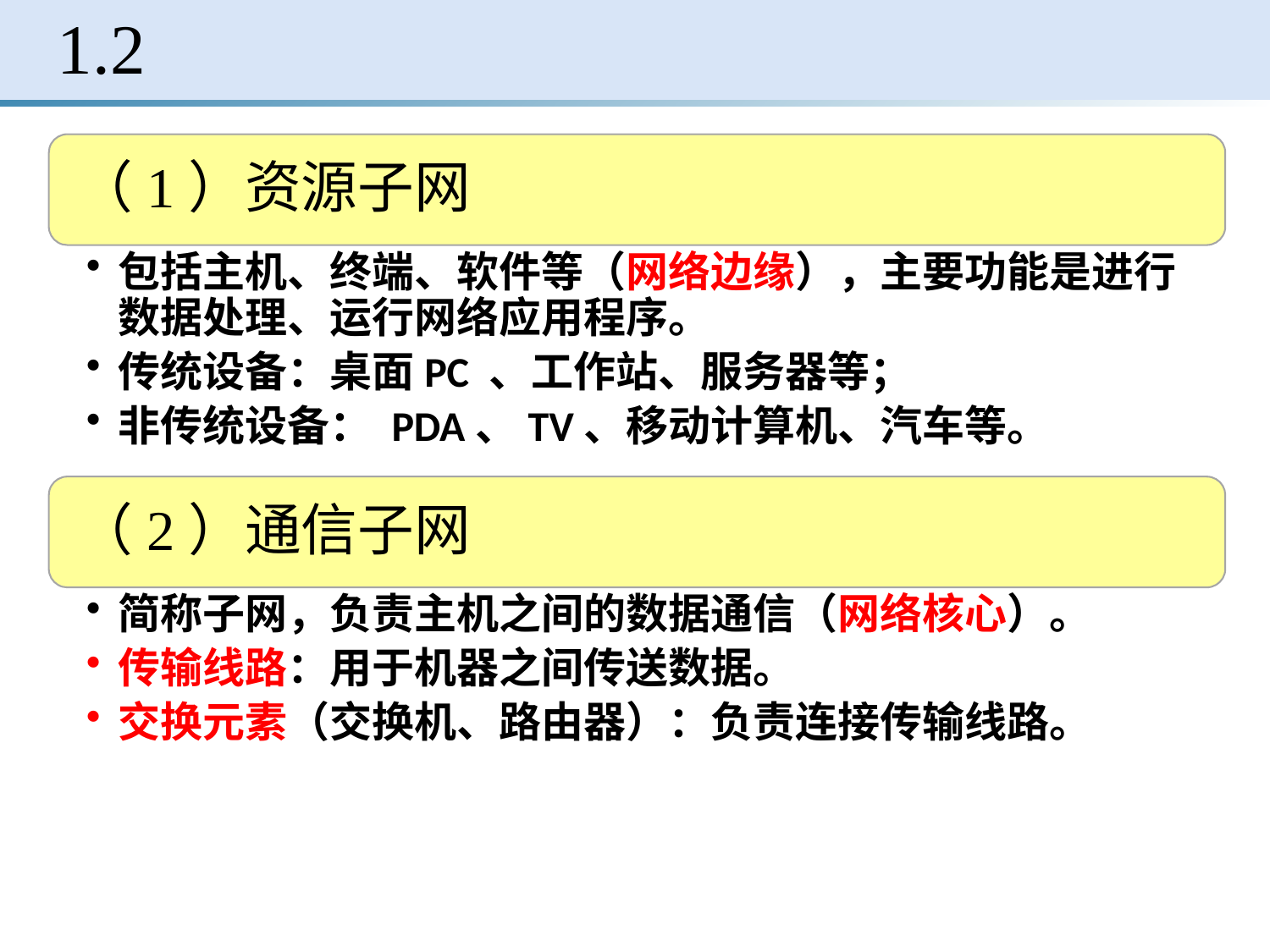

# 1.2
（1）资源子网
包括主机、终端、软件等（网络边缘），主要功能是进行数据处理、运行网络应用程序。
传统设备：桌面PC 、工作站、服务器等；
非传统设备： PDA、TV、移动计算机、汽车等。
（2）通信子网
简称子网，负责主机之间的数据通信（网络核心）。
传输线路：用于机器之间传送数据。
交换元素（交换机、路由器）：负责连接传输线路。